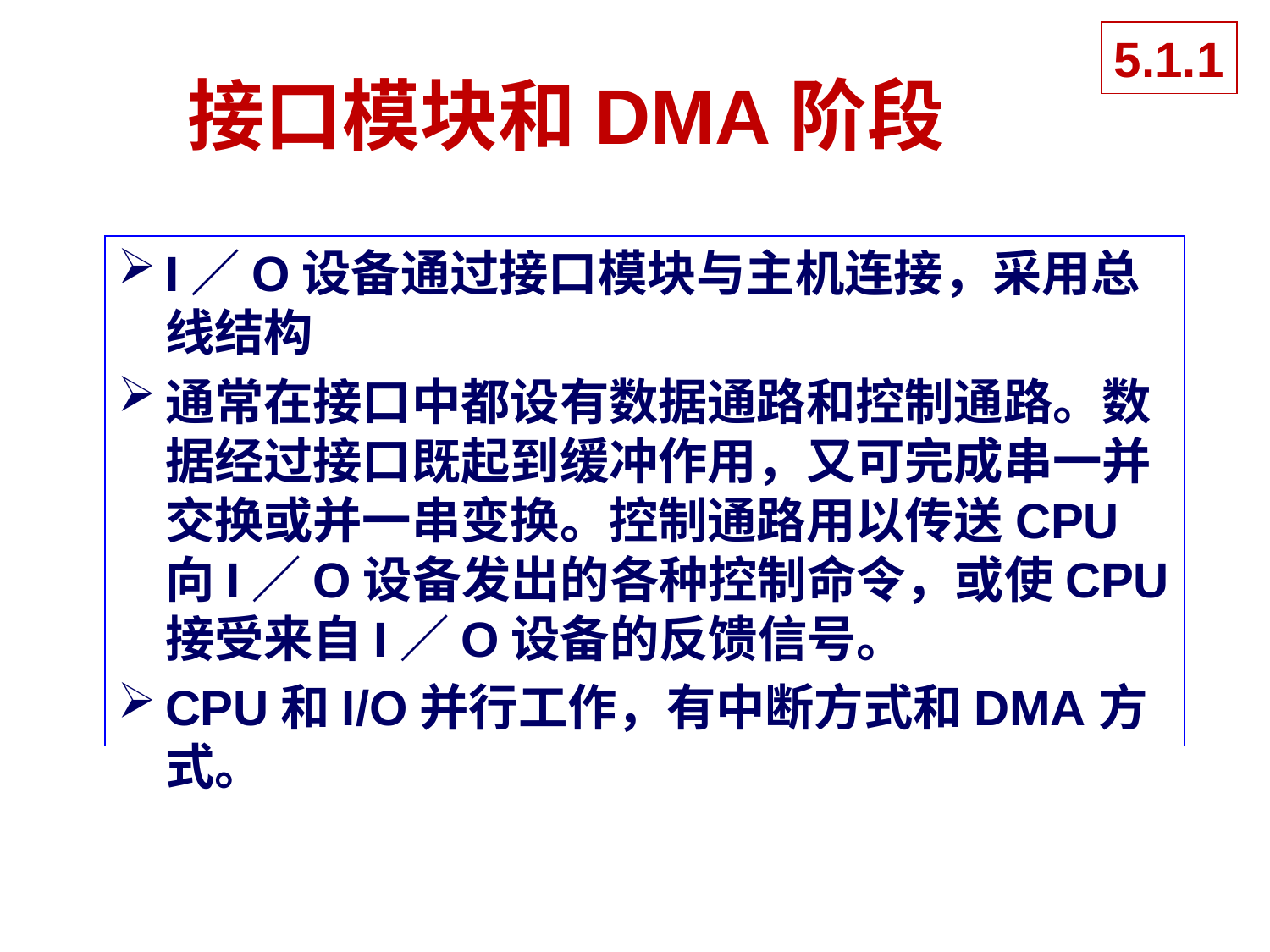

5.1.1
# 接口模块和DMA阶段
I／O设备通过接口模块与主机连接，采用总线结构
通常在接口中都设有数据通路和控制通路。数据经过接口既起到缓冲作用，又可完成串一并交换或并一串变换。控制通路用以传送CPU向I／O设备发出的各种控制命令，或使CPU接受来自I／O设备的反馈信号。
CPU和I/O并行工作，有中断方式和DMA方式。